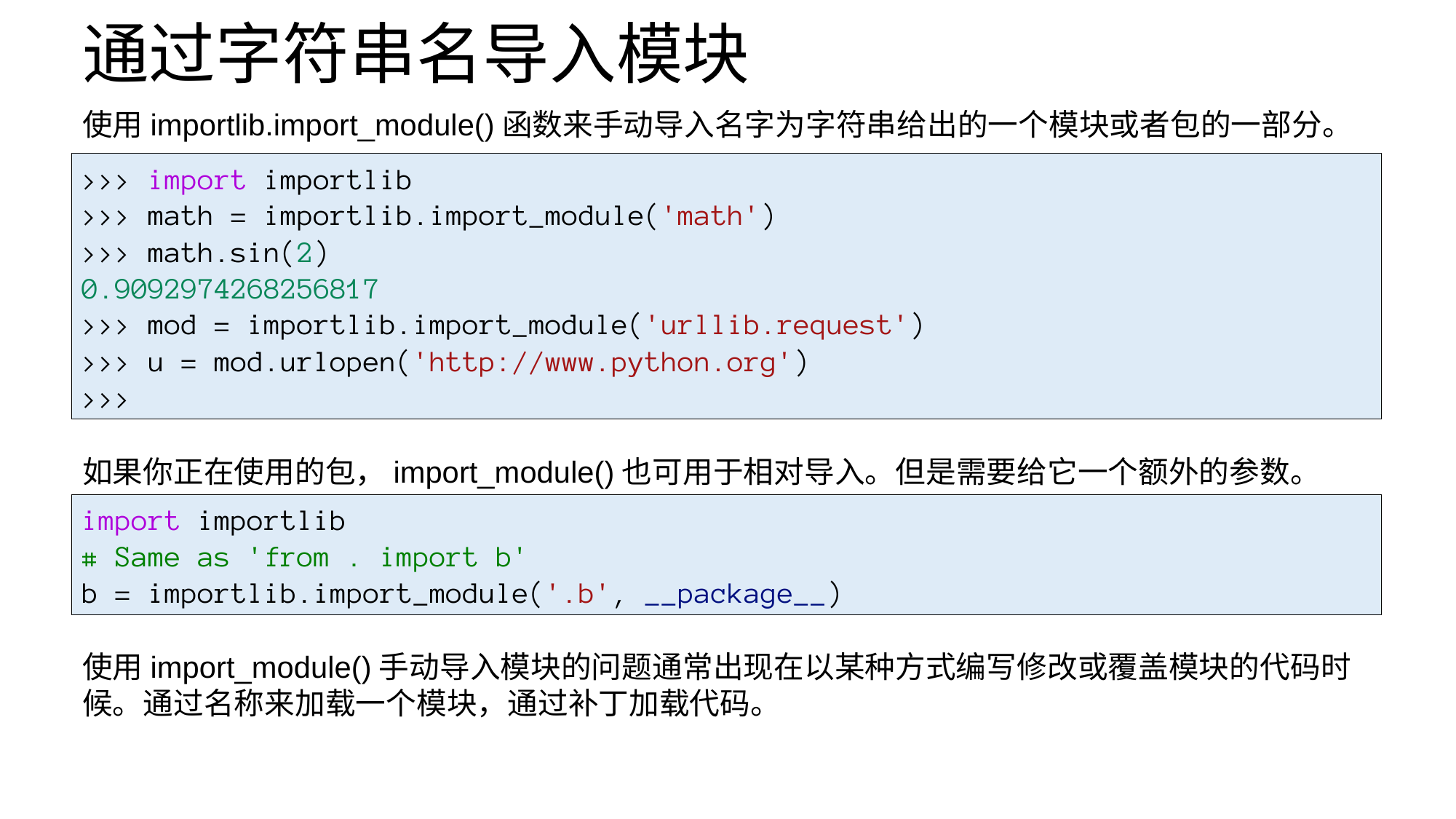

# 通过字符串名导入模块
使用importlib.import_module()函数来手动导入名字为字符串给出的一个模块或者包的一部分。
>>> import importlib
>>> math = importlib.import_module('math')
>>> math.sin(2)
0.9092974268256817
>>> mod = importlib.import_module('urllib.request')
>>> u = mod.urlopen('http://www.python.org')
>>>
如果你正在使用的包，import_module()也可用于相对导入。但是需要给它一个额外的参数。
import importlib
# Same as 'from . import b'
b = importlib.import_module('.b', __package__)
使用import_module()手动导入模块的问题通常出现在以某种方式编写修改或覆盖模块的代码时候。通过名称来加载一个模块，通过补丁加载代码。